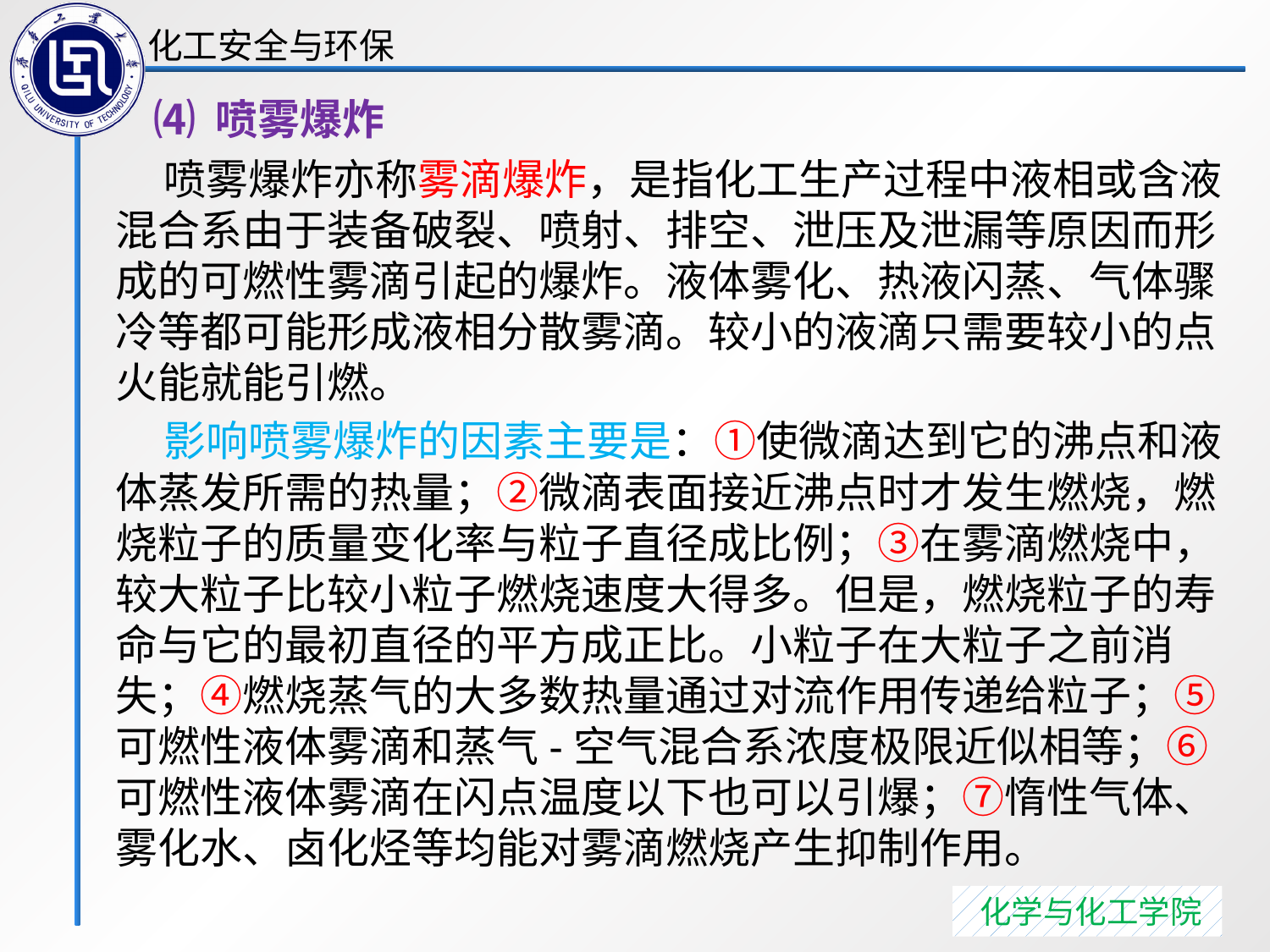

⑷ 喷雾爆炸
    喷雾爆炸亦称雾滴爆炸，是指化工生产过程中液相或含液混合系由于装备破裂、喷射、排空、泄压及泄漏等原因而形成的可燃性雾滴引起的爆炸。液体雾化、热液闪蒸、气体骤冷等都可能形成液相分散雾滴。较小的液滴只需要较小的点火能就能引燃。
    影响喷雾爆炸的因素主要是：①使微滴达到它的沸点和液体蒸发所需的热量；②微滴表面接近沸点时才发生燃烧，燃烧粒子的质量变化率与粒子直径成比例；③在雾滴燃烧中，较大粒子比较小粒子燃烧速度大得多。但是，燃烧粒子的寿命与它的最初直径的平方成正比。小粒子在大粒子之前消失；④燃烧蒸气的大多数热量通过对流作用传递给粒子；⑤可燃性液体雾滴和蒸气-空气混合系浓度极限近似相等；⑥可燃性液体雾滴在闪点温度以下也可以引爆；⑦惰性气体、雾化水、卤化烃等均能对雾滴燃烧产生抑制作用。